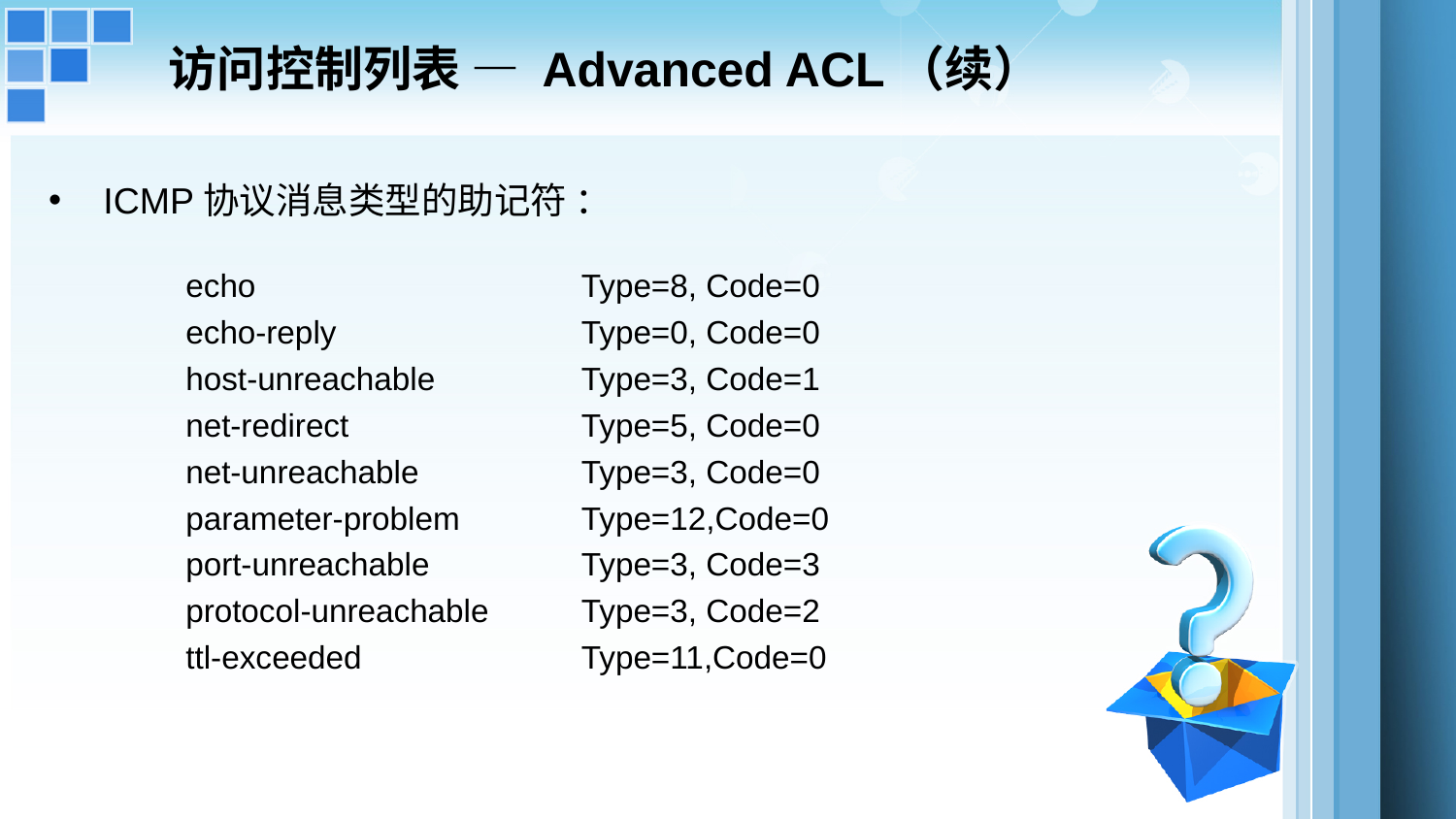

访问控制列表 — Advanced ACL（续）
ICMP协议消息类型的助记符 ：
echo
echo-reply
host-unreachable
net-redirect
net-unreachable
parameter-problem
port-unreachable
protocol-unreachable
ttl-exceeded
Type=8, Code=0
Type=0, Code=0
Type=3, Code=1
Type=5, Code=0
Type=3, Code=0
Type=12,Code=0
Type=3, Code=3
Type=3, Code=2
Type=11,Code=0